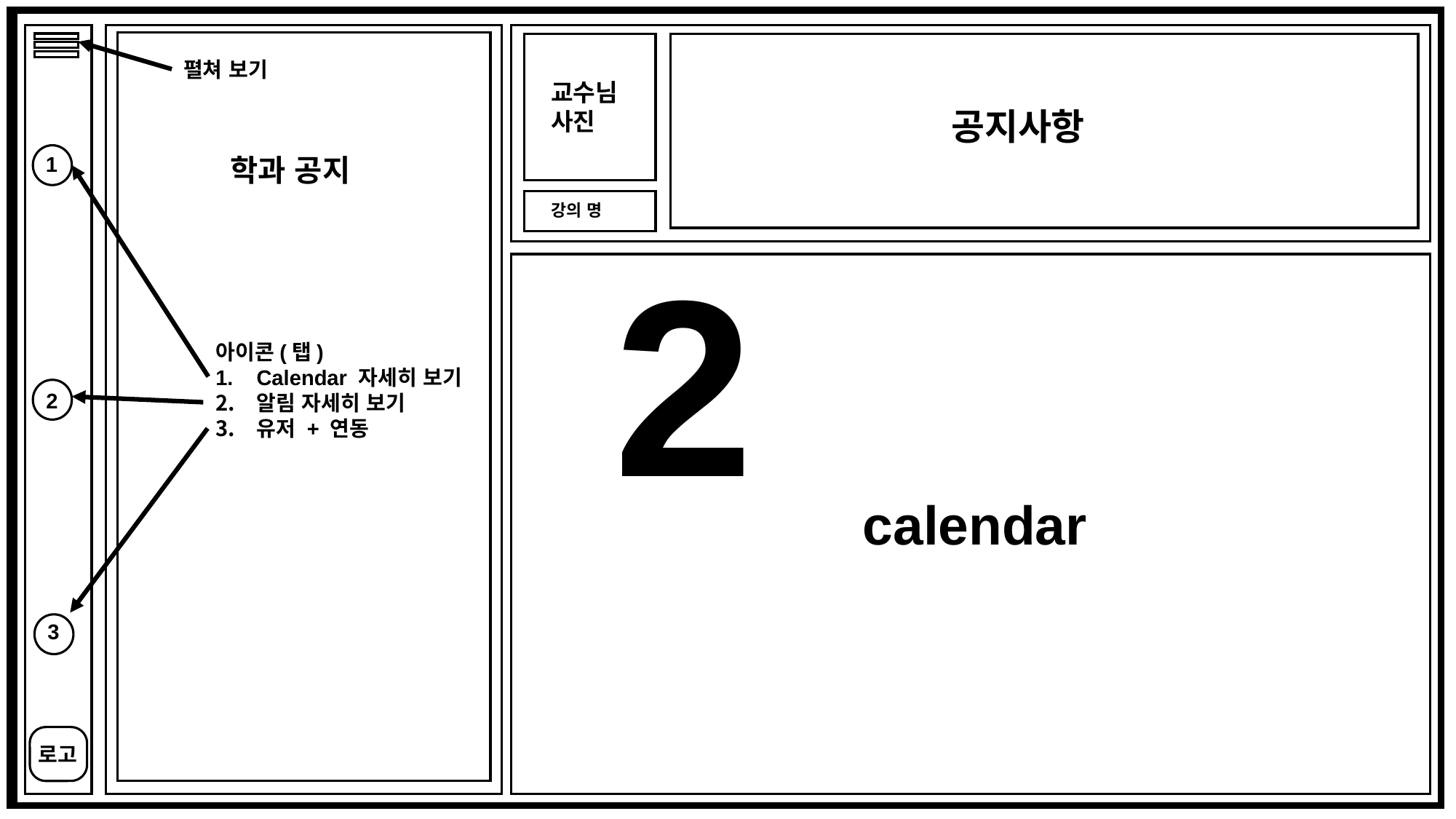

펼쳐 보기

교수님 사진
공지사항

1

학과 공지
강의 명
2

아이콘(탭)
Calendar 자세히 보기
알림 자세히 보기
유저 + 연동

2
calendar
3

로고